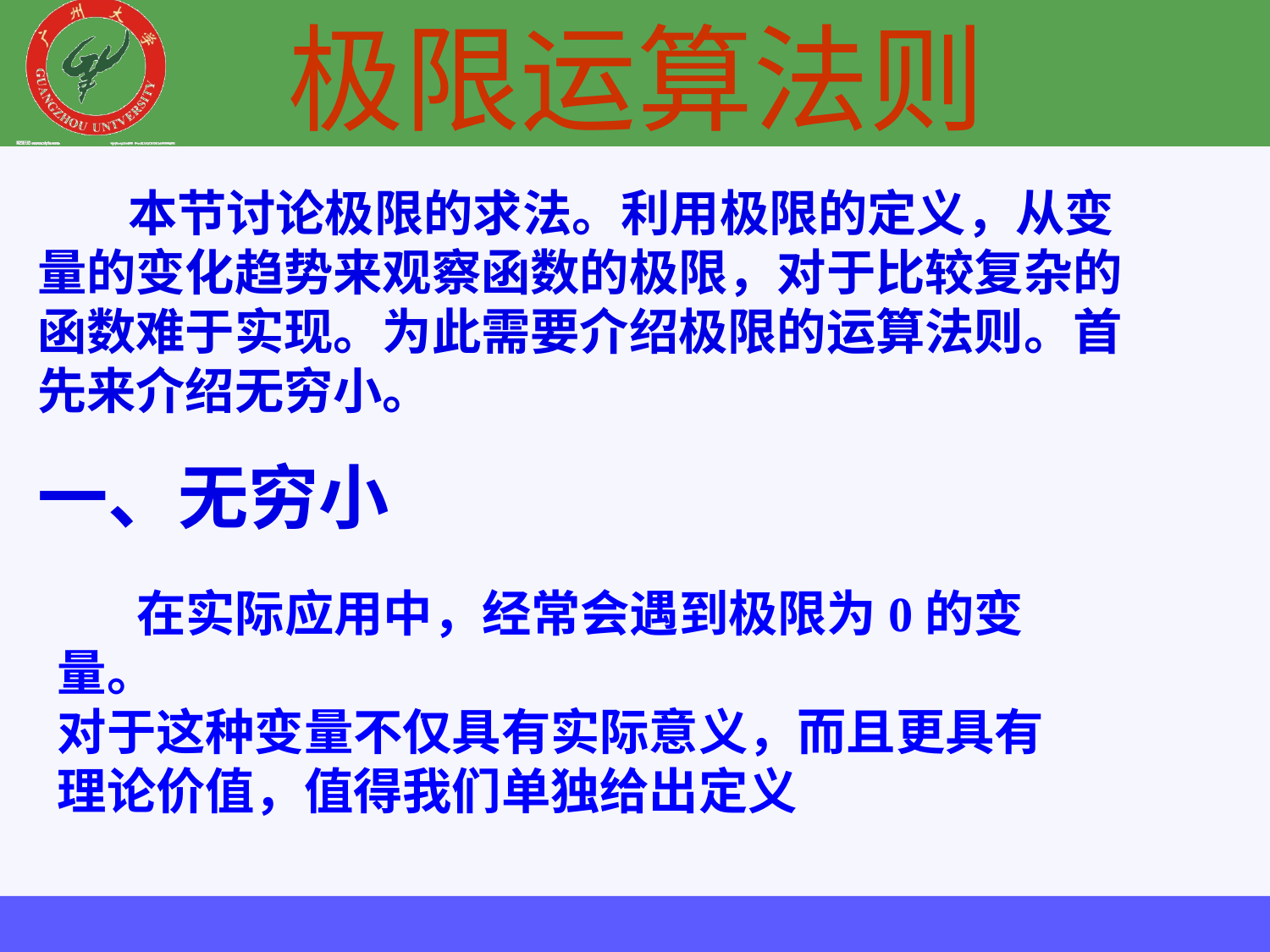

极限运算法则
       本节讨论极限的求法。利用极限的定义，从变量的变化趋势来观察函数的极限，对于比较复杂的函数难于实现。为此需要介绍极限的运算法则。首先来介绍无穷小。
一、无穷小
      在实际应用中，经常会遇到极限为0的变量。
对于这种变量不仅具有实际意义，而且更具有理论价值，值得我们单独给出定义